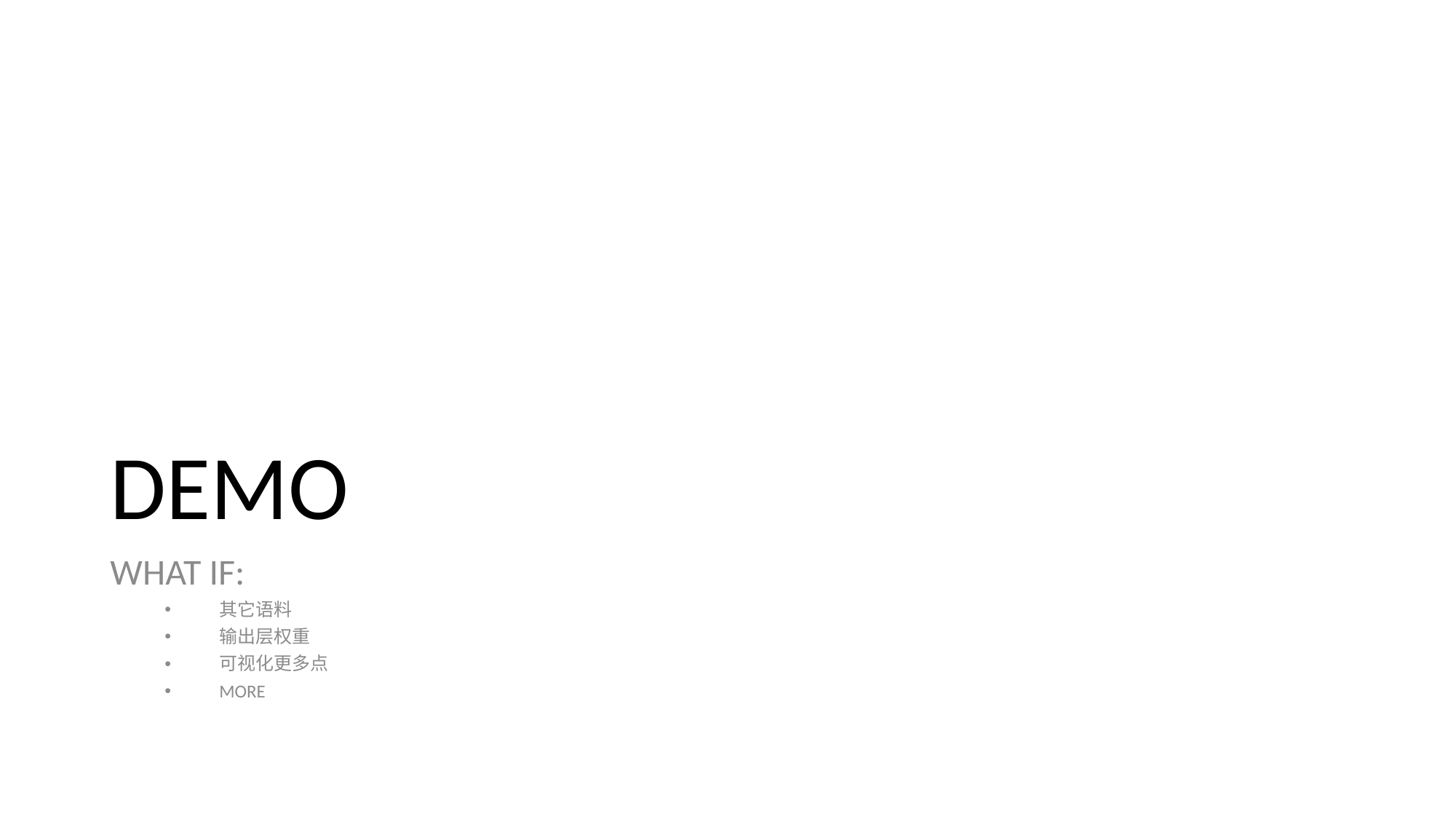

# DEMO
WHAT IF:
其它语料
输出层权重
可视化更多点
MORE